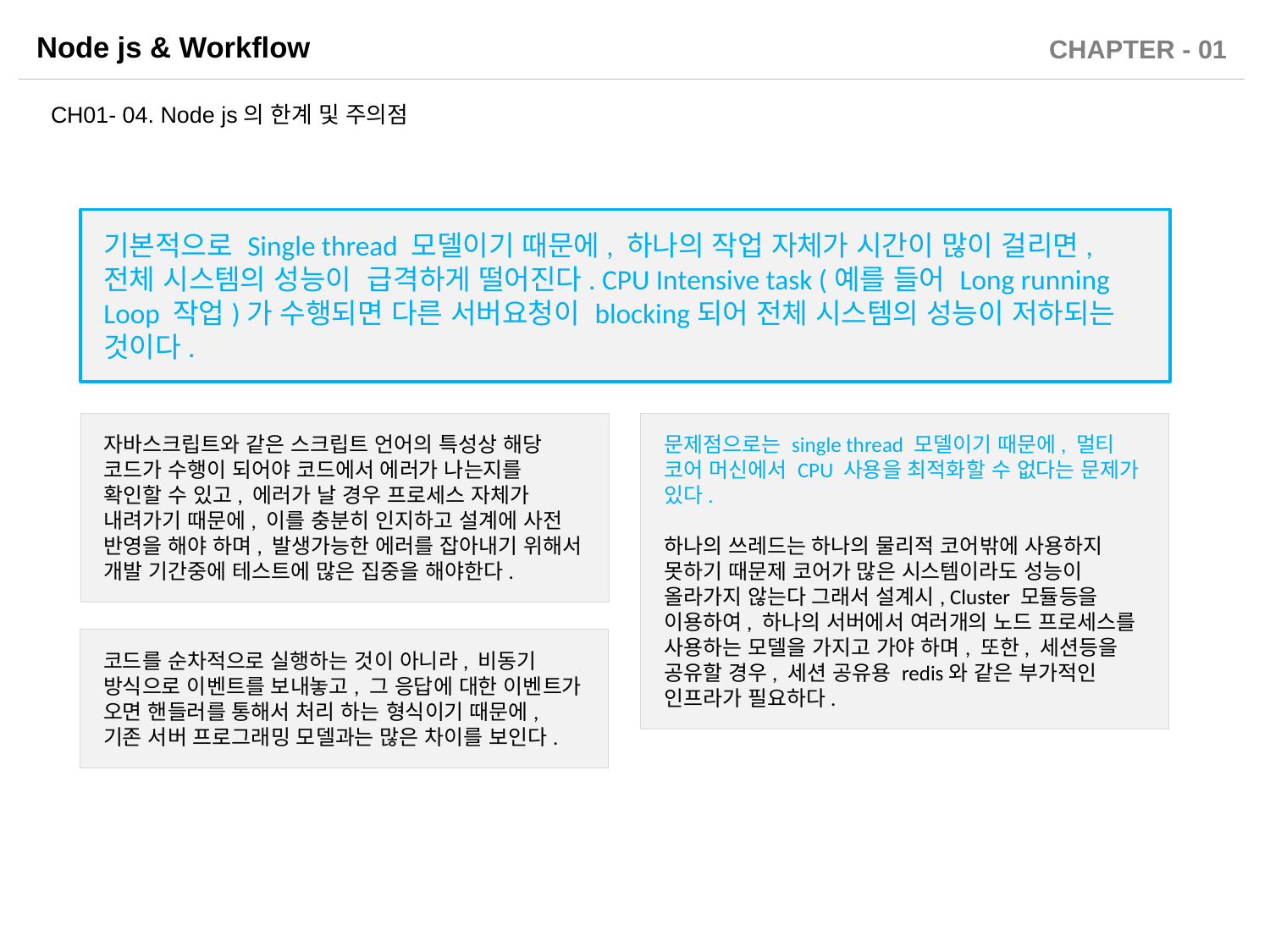

CH01- 04. Node js의 한계 및 주의점
기본적으로 Single thread 모델이기 때문에, 하나의 작업 자체가 시간이 많이 걸리면, 전체 시스템의 성능이  급격하게 떨어진다. CPU Intensive task (예를 들어 Long running Loop 작업)가 수행되면 다른 서버요청이 blocking되어 전체 시스템의 성능이 저하되는 것이다.
자바스크립트와 같은 스크립트 언어의 특성상 해당 코드가 수행이 되어야 코드에서 에러가 나는지를 확인할 수 있고, 에러가 날 경우 프로세스 자체가 내려가기 때문에, 이를 충분히 인지하고 설계에 사전 반영을 해야 하며, 발생가능한 에러를 잡아내기 위해서 개발 기간중에 테스트에 많은 집중을 해야한다.
문제점으로는 single thread 모델이기 때문에, 멀티 코어 머신에서 CPU 사용을 최적화할 수 없다는 문제가 있다. 
하나의 쓰레드는 하나의 물리적 코어밖에 사용하지 못하기 때문제 코어가 많은 시스템이라도 성능이 올라가지 않는다 그래서 설계시, Cluster 모듈등을 이용하여, 하나의 서버에서 여러개의 노드 프로세스를 사용하는 모델을 가지고 가야 하며, 또한, 세션등을 공유할 경우, 세션 공유용 redis와 같은 부가적인 인프라가 필요하다.
코드를 순차적으로 실행하는 것이 아니라, 비동기 방식으로 이벤트를 보내놓고, 그 응답에 대한 이벤트가 오면 핸들러를 통해서 처리 하는 형식이기 때문에, 기존 서버 프로그래밍 모델과는 많은 차이를 보인다.